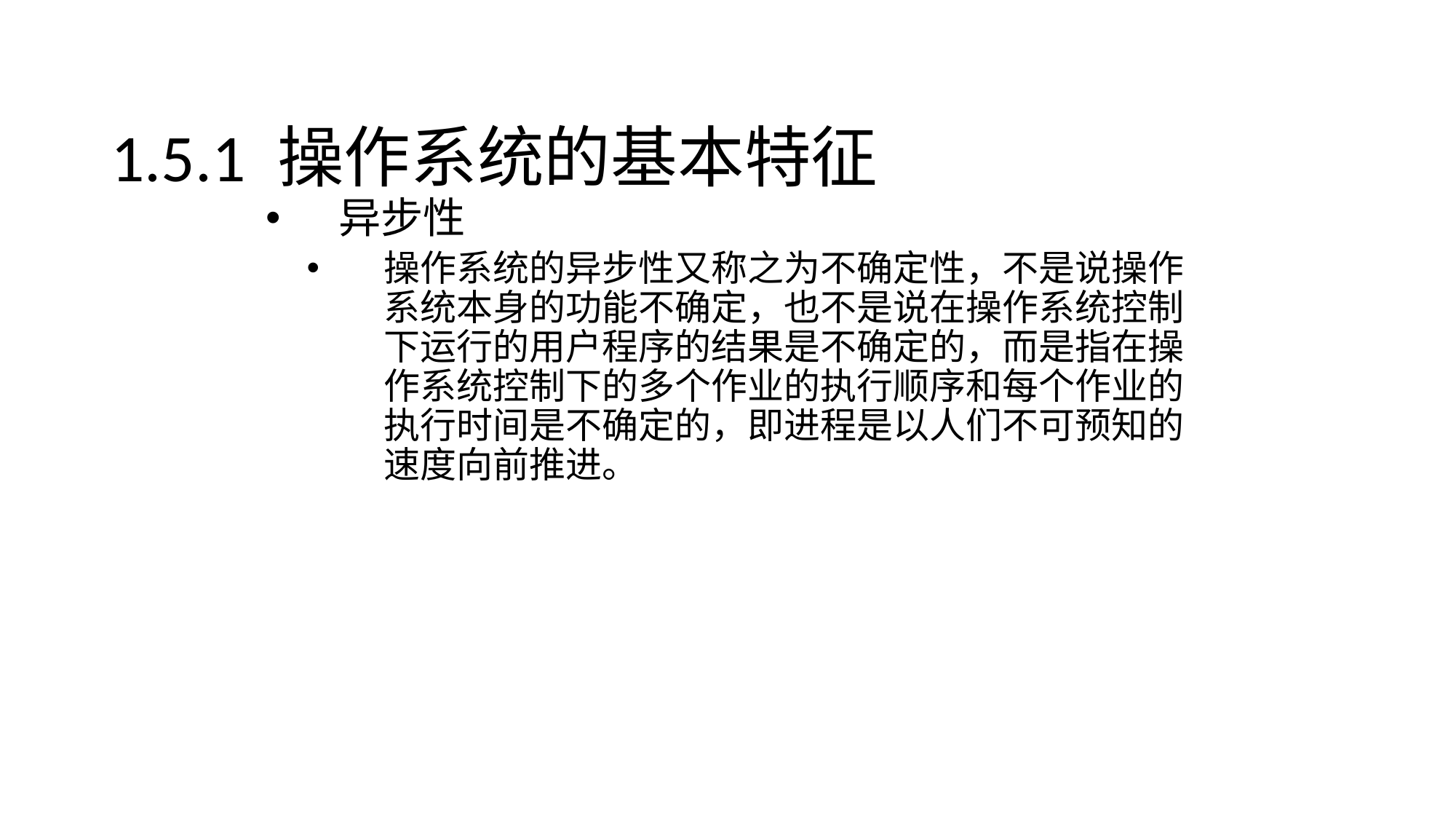

# 1.5.1 操作系统的基本特征
异步性
操作系统的异步性又称之为不确定性，不是说操作系统本身的功能不确定，也不是说在操作系统控制下运行的用户程序的结果是不确定的，而是指在操作系统控制下的多个作业的执行顺序和每个作业的执行时间是不确定的，即进程是以人们不可预知的速度向前推进。
5